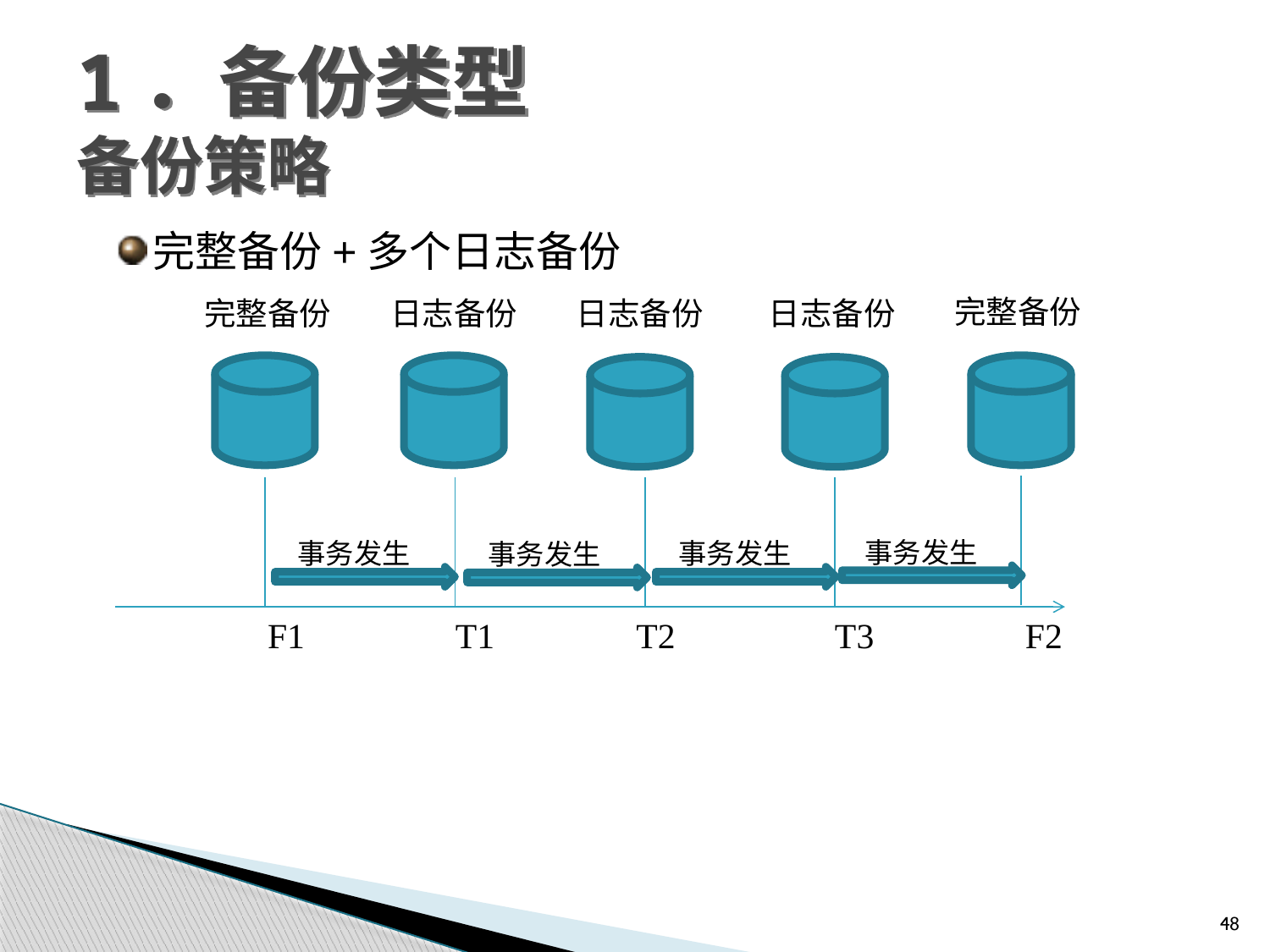

# 1．备份类型 备份策略
完整备份+多个日志备份
完整备份
完整备份
日志备份
日志备份
日志备份

事务发生
事务发生
事务发生
事务发生

F1                 T1                T2                  T3                 F2
48